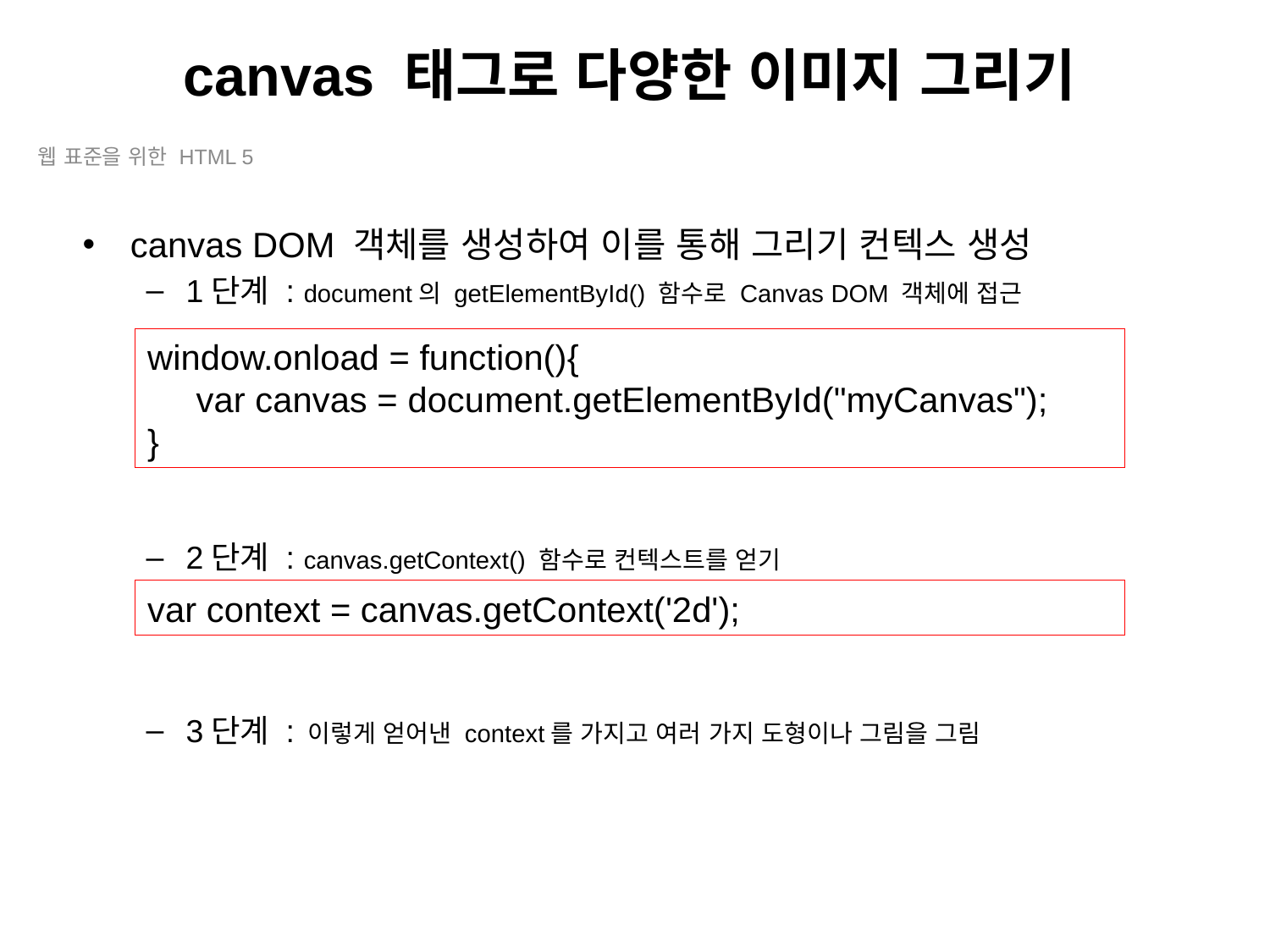

# canvas 태그로 다양한 이미지 그리기
웹 표준을 위한 HTML 5
canvas DOM 객체를 생성하여 이를 통해 그리기 컨텍스 생성
1단계 : document의 getElementById() 함수로 Canvas DOM 객체에 접근

2단계 : canvas.getContext() 함수로 컨텍스트를 얻기

3단계 : 이렇게 얻어낸 context를 가지고 여러 가지 도형이나 그림을 그림

window.onload = function(){
     var canvas = document.getElementById("myCanvas");
}
var context = canvas.getContext('2d');